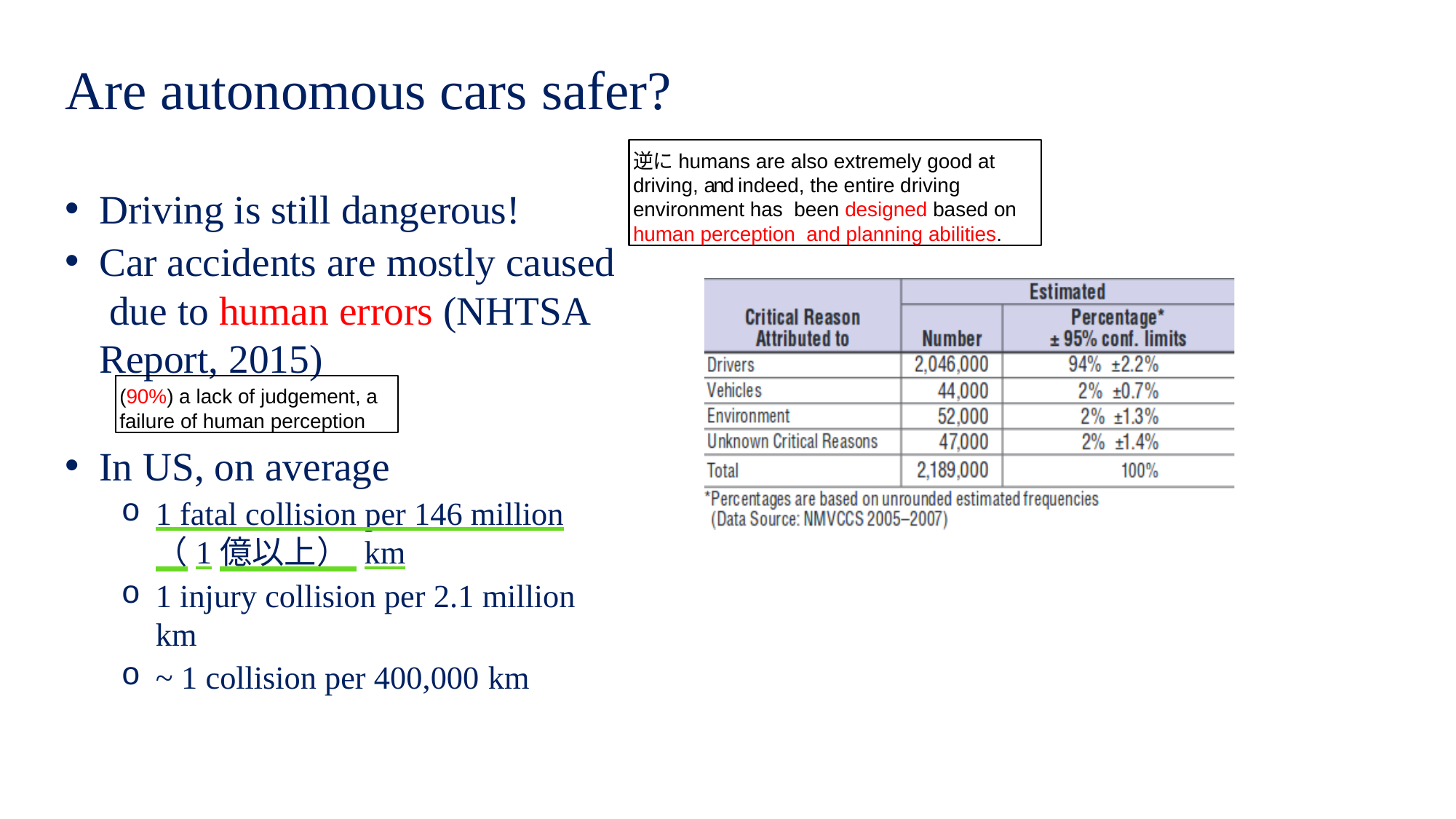

# Are autonomous cars safer?
逆にhumans are also extremely good at driving, and indeed, the entire driving environment has  been designed based on human perception  and planning abilities.
Driving is still dangerous!
Car accidents are mostly caused  due to human errors (NHTSA  Report, 2015)

In US, on average
1 fatal collision per 146 million（1億以上） km
1 injury collision per 2.1 million km
~ 1 collision per 400,000 km

(90%) a lack of judgement, a failure of human perception